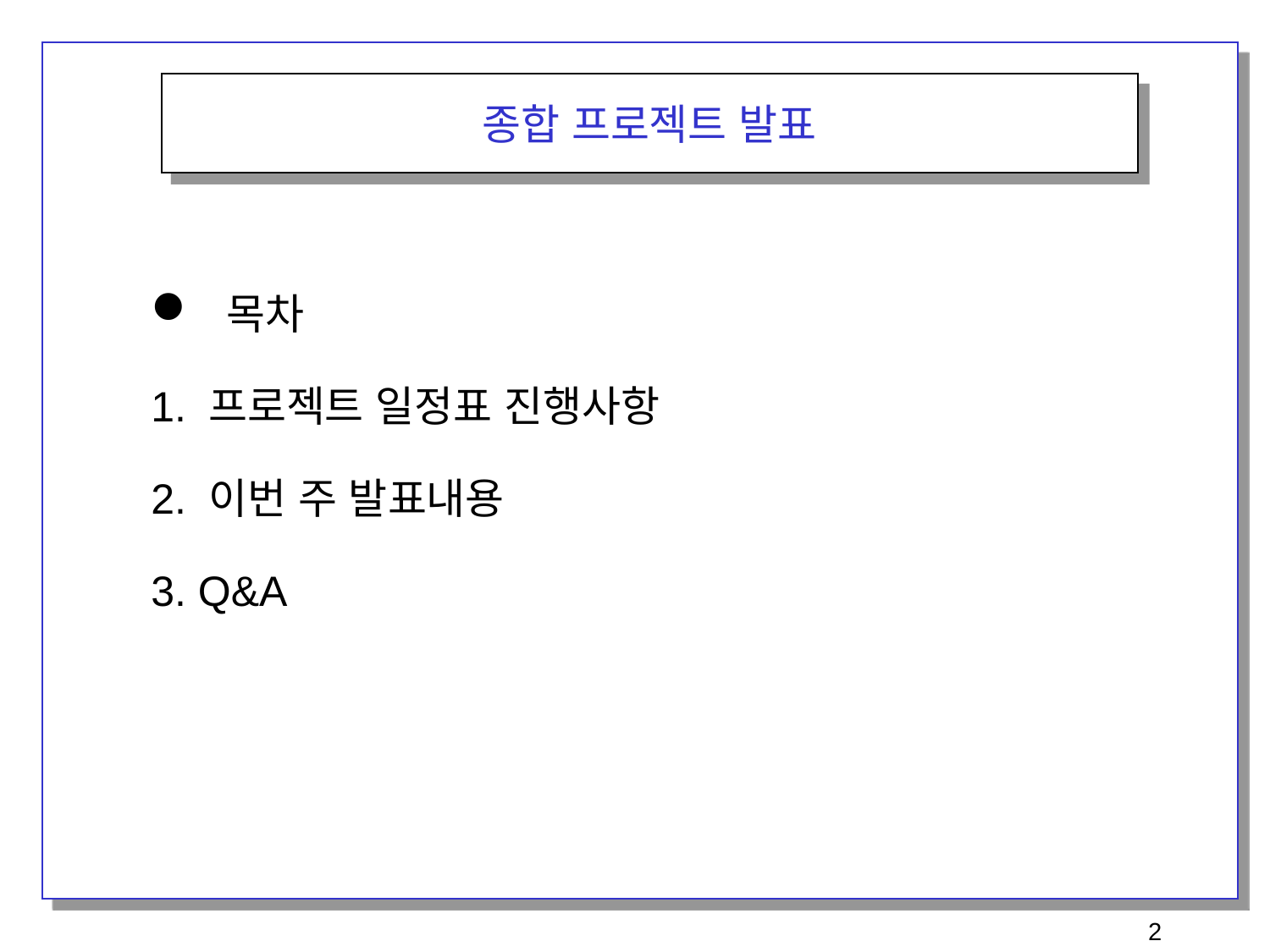

종합 프로젝트 발표
  목차
1. 프로젝트 일정표 진행사항
2. 이번 주 발표내용
3. Q&A
2